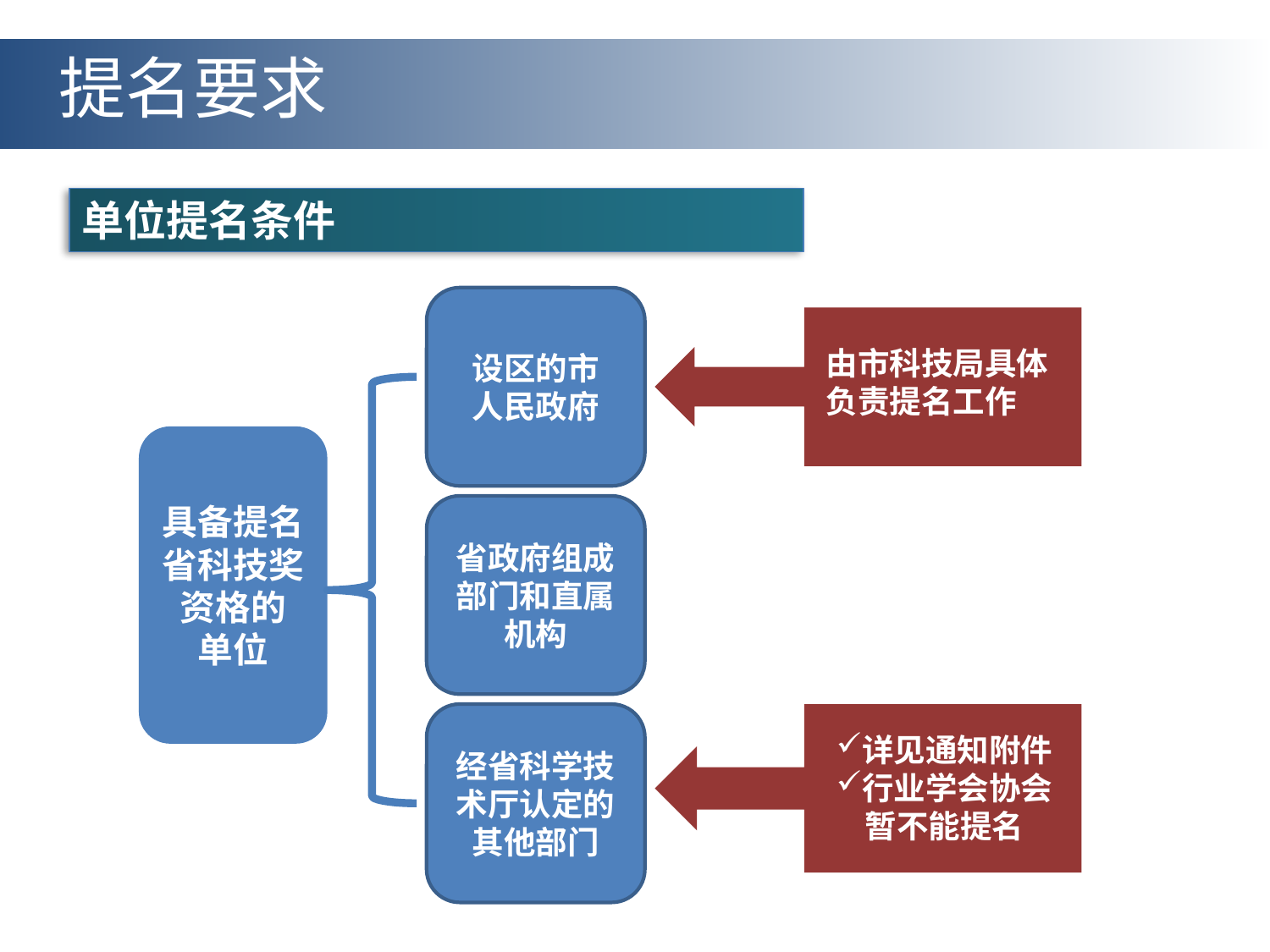

提名要求
单位提名条件
设区的市
人民政府

由市科技局具体负责提名工作

具备提名省科技奖资格的
单位
省政府组成部门和直属机构
经省科学技术厅认定的其他部门

详见通知附件
行业学会协会
   暂不能提名